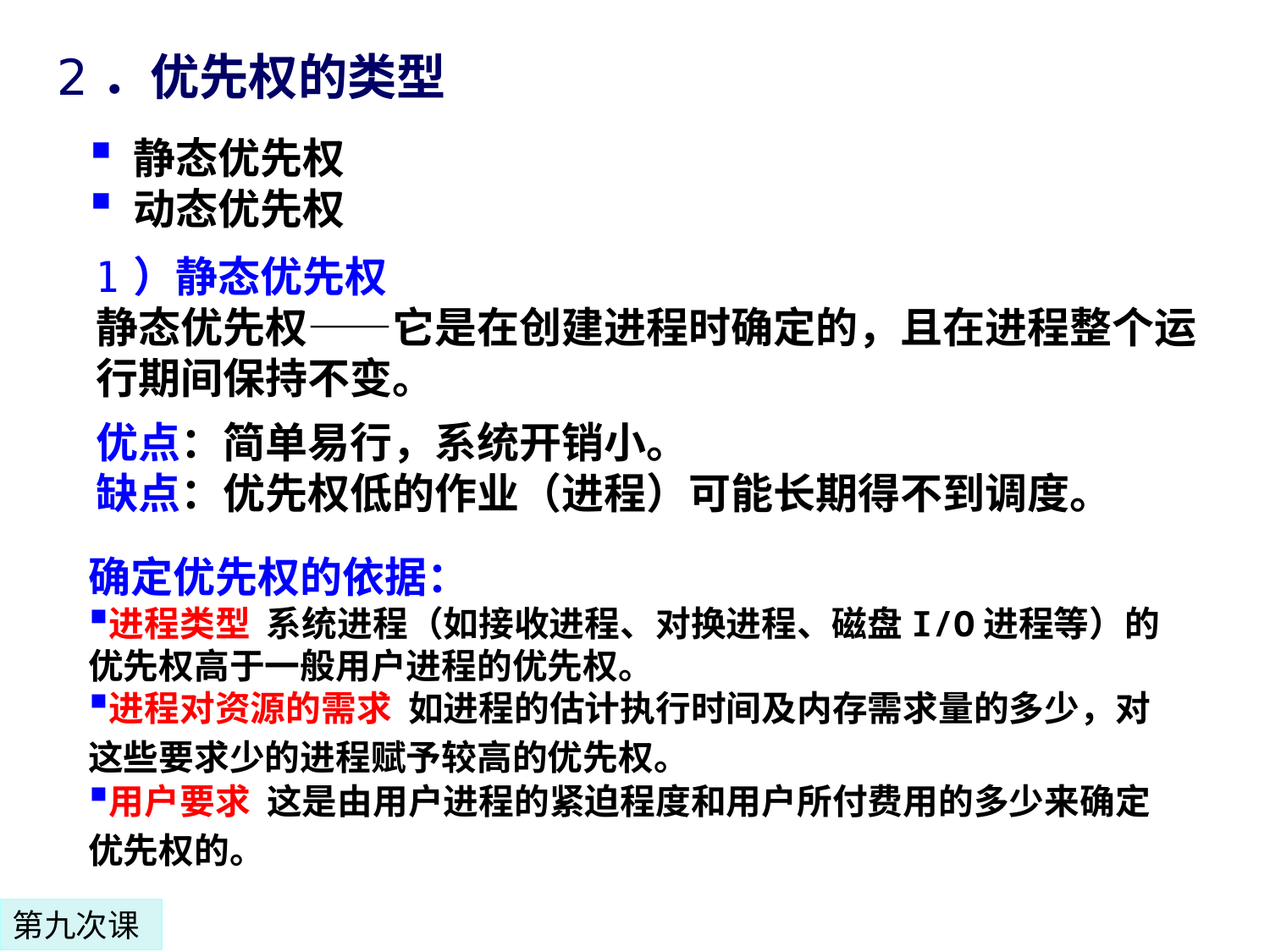

# 2．优先权的类型
 静态优先权
 动态优先权
1）静态优先权
静态优先权——它是在创建进程时确定的，且在进程整个运行期间保持不变。
优点：简单易行，系统开销小。
缺点：优先权低的作业（进程）可能长期得不到调度。
确定优先权的依据：
进程类型  系统进程（如接收进程、对换进程、磁盘I/O进程等）的优先权高于一般用户进程的优先权。
进程对资源的需求  如进程的估计执行时间及内存需求量的多少，对这些要求少的进程赋予较高的优先权。
用户要求  这是由用户进程的紧迫程度和用户所付费用的多少来确定优先权的。
43
第九次课